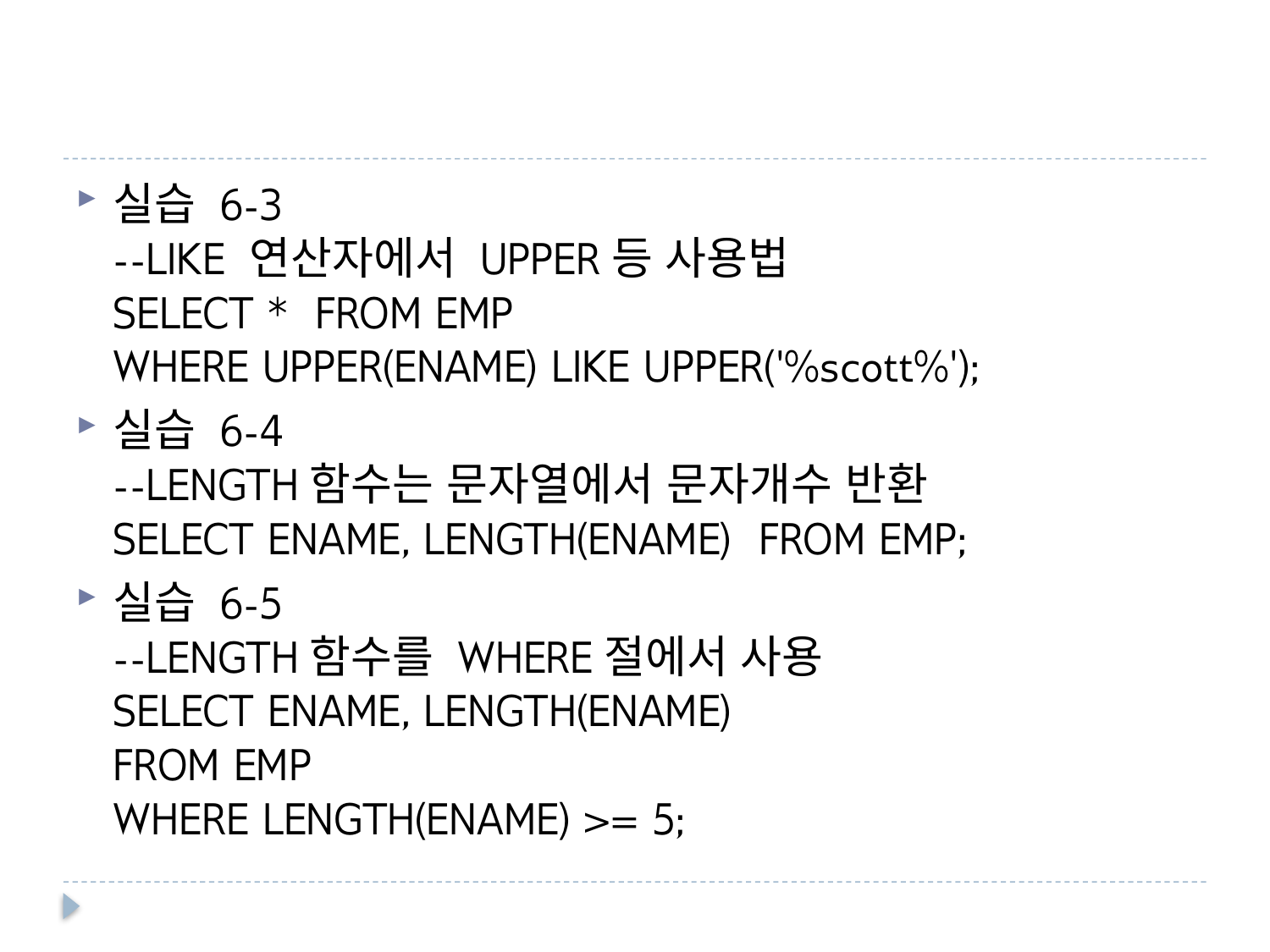

#
실습 6-3
--LIKE 연산자에서 UPPER등 사용법
SELECT *  FROM EMP
WHERE UPPER(ENAME) LIKE UPPER('%scott%');
실습 6-4
--LENGTH함수는 문자열에서 문자개수 반환
SELECT ENAME, LENGTH(ENAME)  FROM EMP;
실습 6-5
--LENGTH함수를 WHERE절에서 사용
SELECT ENAME, LENGTH(ENAME)
FROM EMP
WHERE LENGTH(ENAME) >= 5;